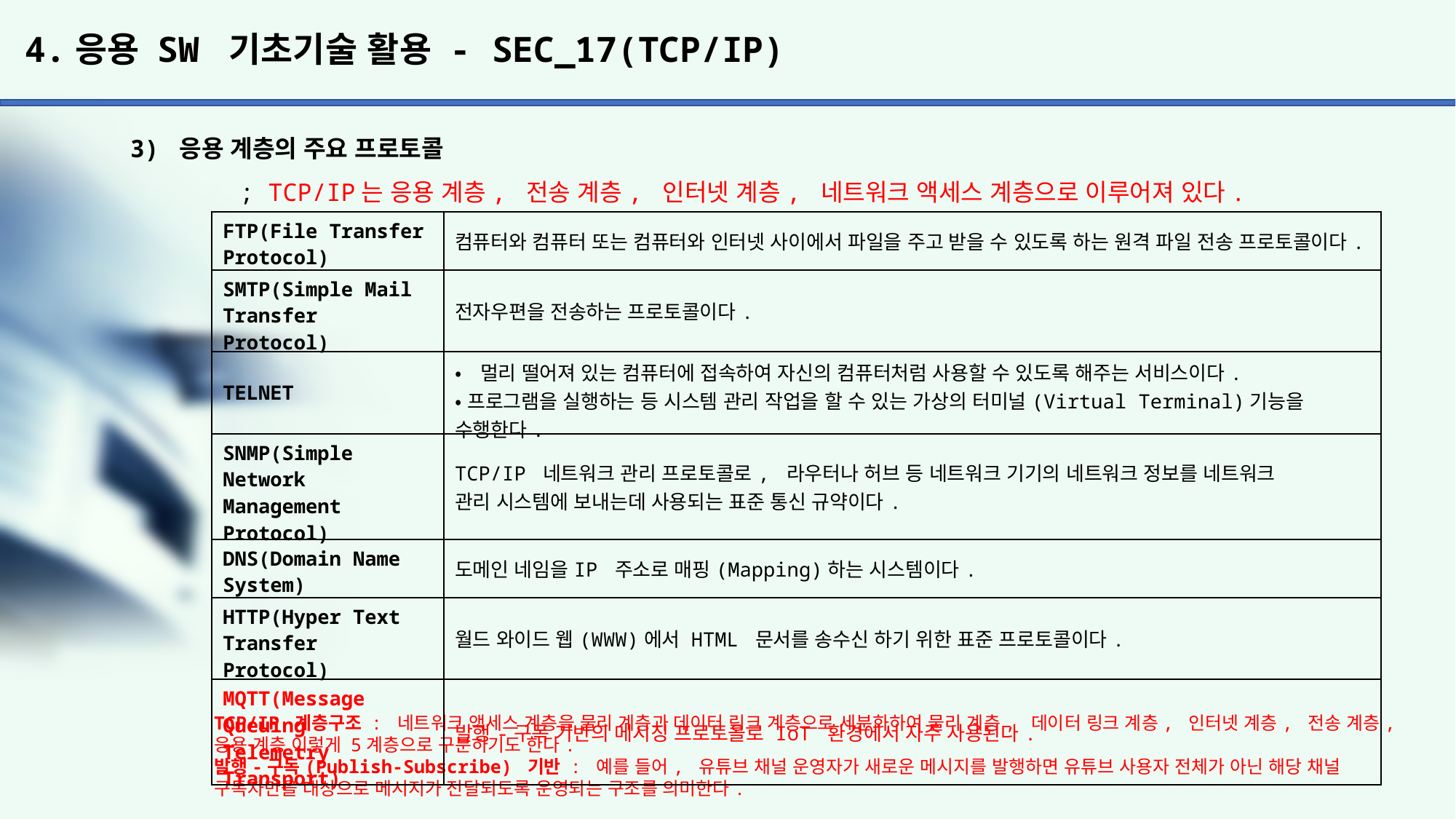

# 4.응용 SW 기초기술 활용 - SEC_17(TCP/IP)
3) 응용 계층의 주요 프로토콜
	; TCP/IP는 응용 계층, 전송 계층, 인터넷 계층, 네트워크 액세스 계층으로 이루어져 있다.

| FTP(File Transfer Protocol) | 컴퓨터와 컴퓨터 또는 컴퓨터와 인터넷 사이에서 파일을 주고 받을 수 있도록 하는 원격 파일 전송 프로토콜이다. |
| --- | --- |
| SMTP(Simple Mail Transfer Protocol) | 전자우편을 전송하는 프로토콜이다. |
| TELNET | •멀리 떨어져 있는 컴퓨터에 접속하여 자신의 컴퓨터처럼 사용할 수 있도록 해주는 서비스이다. •프로그램을 실행하는 등 시스템 관리 작업을 할 수 있는 가상의 터미널(Virtual Terminal)기능을 수행한다. |
| SNMP(Simple Network Management Protocol) | TCP/IP 네트워크 관리 프로토콜로, 라우터나 허브 등 네트워크 기기의 네트워크 정보를 네트워크 관리 시스템에 보내는데 사용되는 표준 통신 규약이다. |
| DNS(Domain Name System) | 도메인 네임을IP 주소로 매핑(Mapping)하는 시스템이다. |
| HTTP(Hyper Text Transfer Protocol) | 월드 와이드 웹(WWW)에서 HTML 문서를 송수신 하기 위한 표준 프로토콜이다. |
| MQTT(Message Queuing Telemetry Transport) | 발행-구독 기반의 메시징 프로토콜로 IoT 환경에서 자주 사용된다. |
TCP/IP 계층구조 : 네트워크 액세스 계층을 물리 계층과 데이터 링크 계층으로 세분화하여 물리 계층, 데이터 링크 계층, 인터넷 계층, 전송 계층, 응용 계층 이렇게 5계층으로 구분하기도 한다.
발행-구독(Publish-Subscribe) 기반 : 예를 들어, 유튜브 채널 운영자가 새로운 메시지를 발행하면 유튜브 사용자 전체가 아닌 해당 채널
구독자만을 대상으로 메시지가 전달되도록 운영되는 구조를 의미한다.